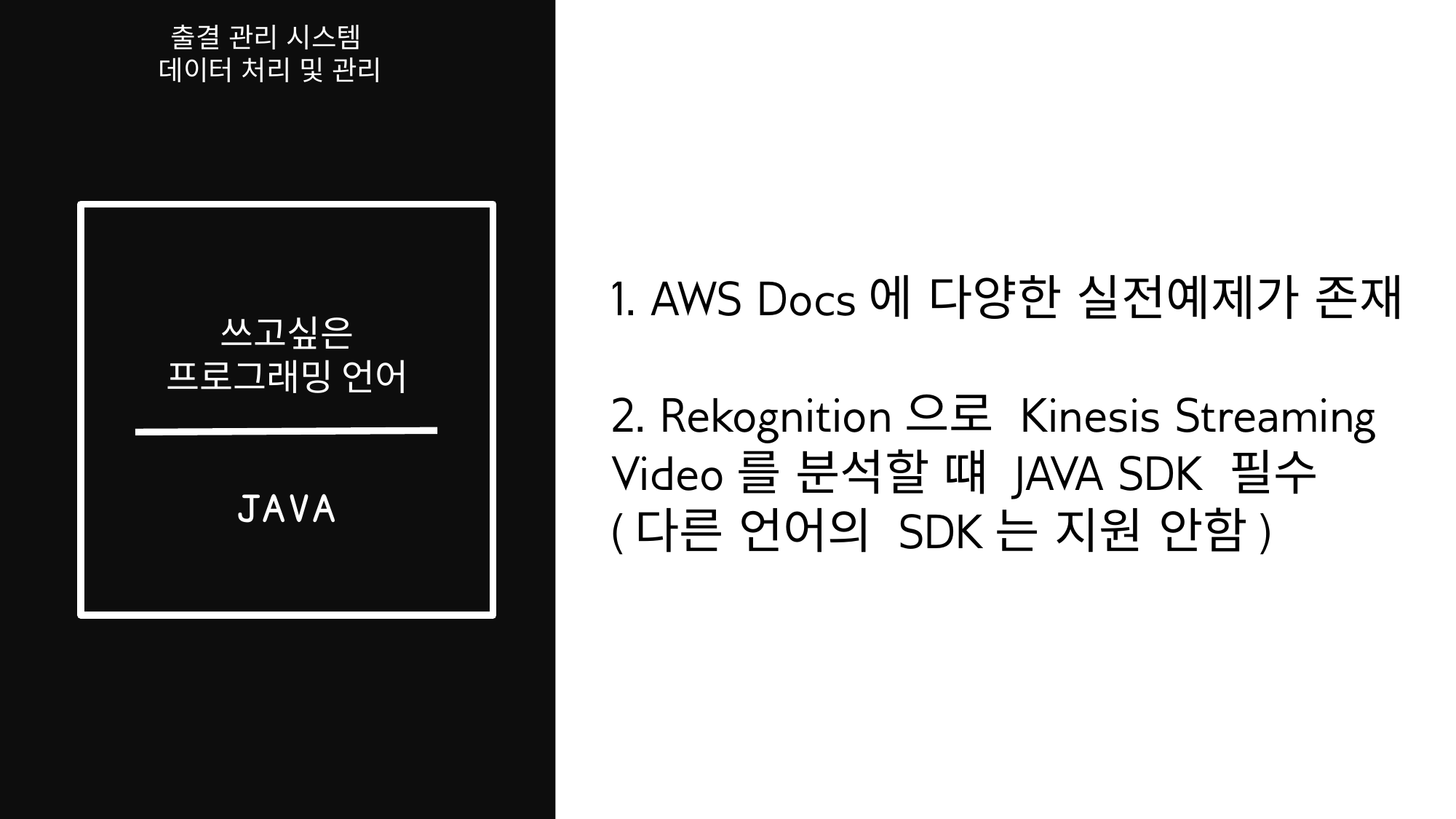

출결 관리 시스템
데이터 처리 및 관리

1. AWS Docs에 다양한 실전예제가 존재

2. Rekognition으로 Kinesis Streaming Video를 분석할 떄 JAVA SDK 필수
(다른 언어의 SDK는 지원 안함)

쓰고싶은
프로그래밍 언어

JAVA